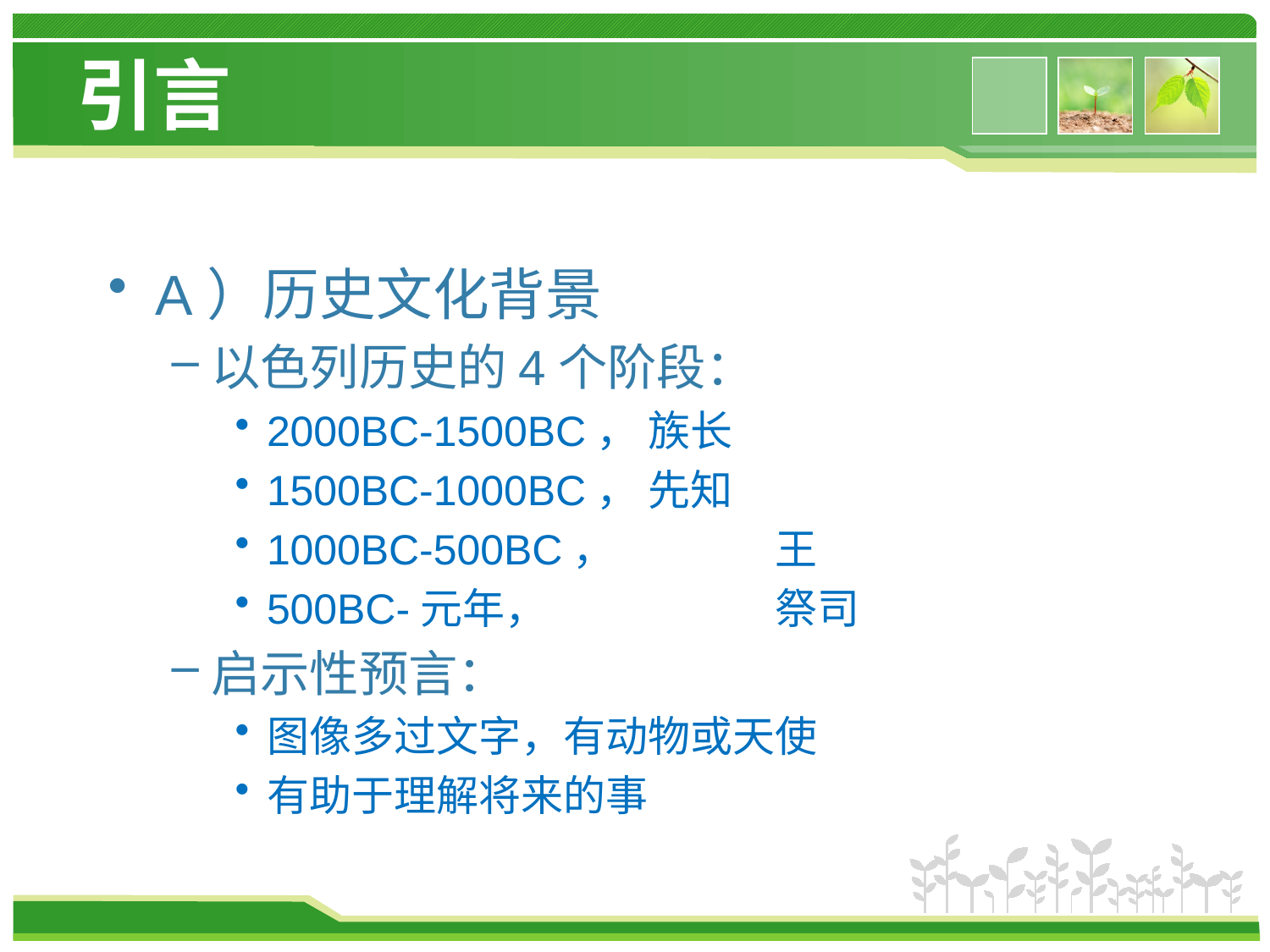

# 引言
A）历史文化背景
以色列历史的4个阶段：
2000BC-1500BC，	族长
1500BC-1000BC，	先知
1000BC-500BC，		王
500BC-元年，		祭司
启示性预言：
图像多过文字，有动物或天使
有助于理解将来的事